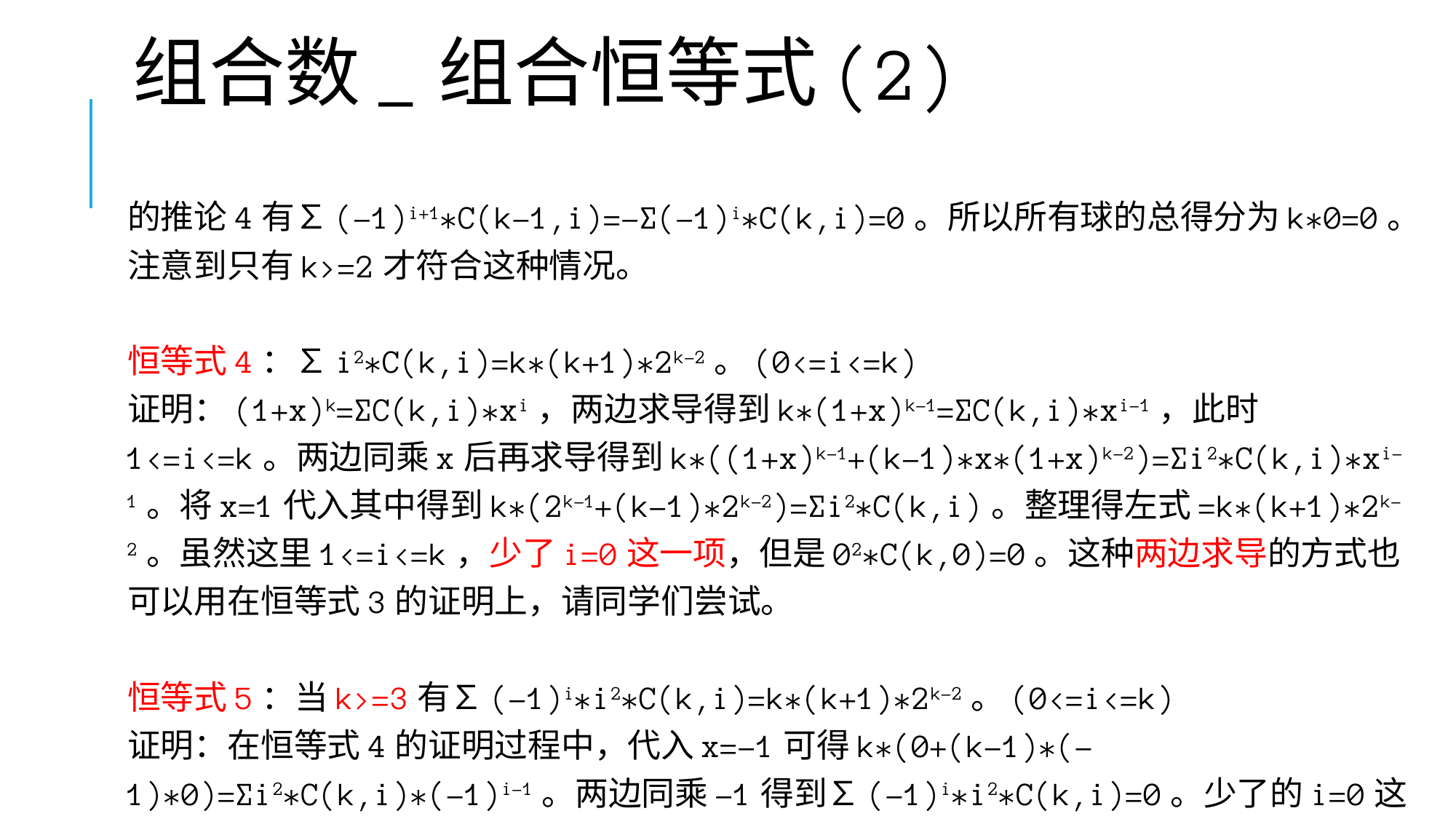

# 组合数_组合恒等式(2)
的推论4有∑(-1)i+1*C(k-1,i)=-∑(-1)i*C(k,i)=0。所以所有球的总得分为k*0=0。注意到只有k>=2才符合这种情况。

恒等式4：∑i2*C(k,i)=k*(k+1)*2k-2。(0<=i<=k)
证明：(1+x)k=∑C(k,i)*xi，两边求导得到k*(1+x)k-1=∑C(k,i)*xi-1，此时1<=i<=k。两边同乘x后再求导得到k*((1+x)k-1+(k-1)*x*(1+x)k-2)=∑i2*C(k,i)*xi-1。将x=1代入其中得到k*(2k-1+(k-1)*2k-2)=∑i2*C(k,i)。整理得左式=k*(k+1)*2k-2。虽然这里1<=i<=k，少了i=0这一项，但是02*C(k,0)=0。这种两边求导的方式也可以用在恒等式3的证明上，请同学们尝试。

恒等式5：当k>=3有∑(-1)i*i2*C(k,i)=k*(k+1)*2k-2。(0<=i<=k)
证明：在恒等式4的证明过程中，代入x=-1可得k*(0+(k-1)*(-1)*0)=∑i2*C(k,i)*(-1)i-1。两边同乘-1得到∑(-1)i*i2*C(k,i)=0。少了的i=0这一项同样满足等于0。注意